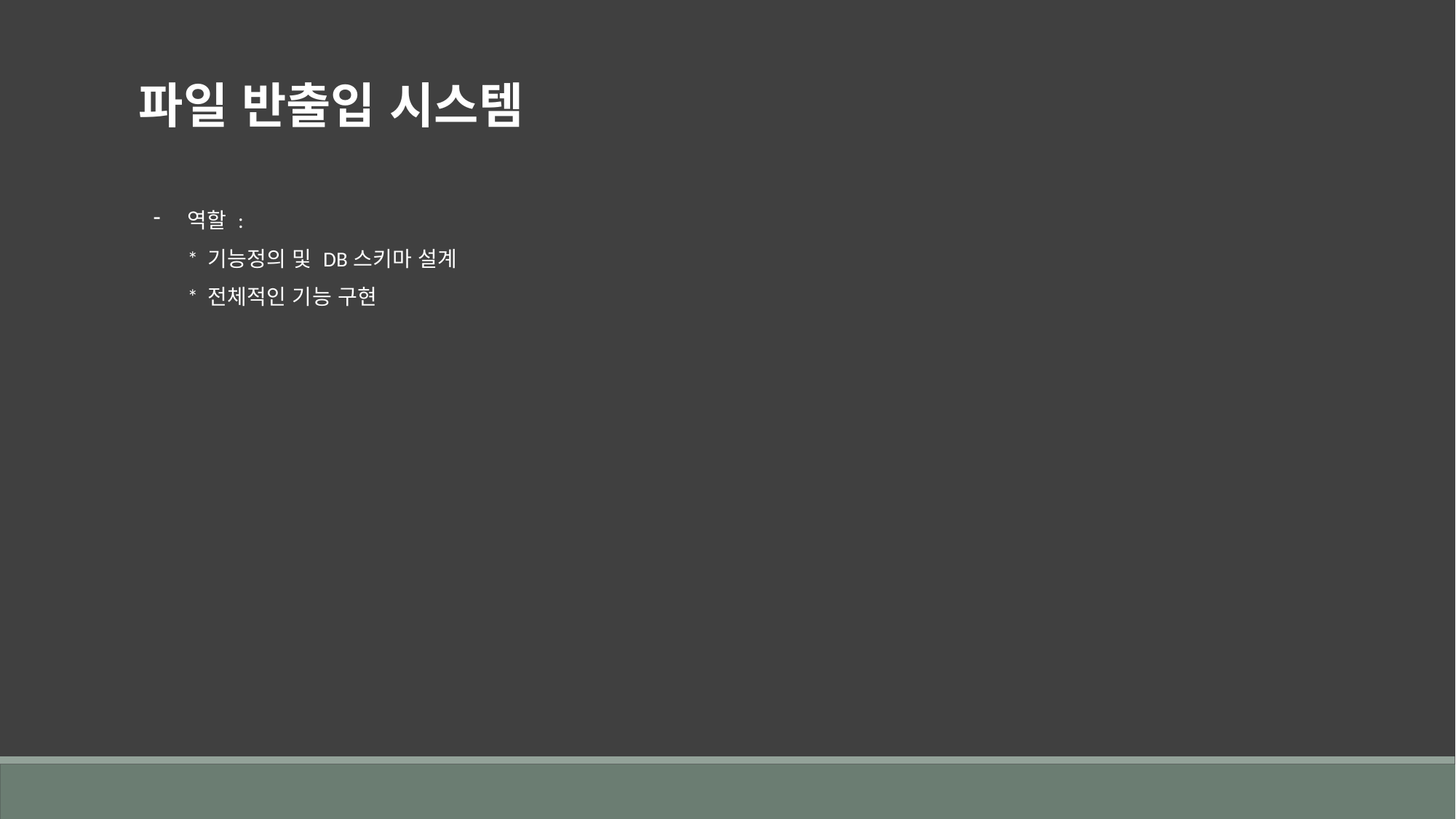

파일 반출입 시스템
역할 :
* 기능정의 및 DB스키마 설계
* 전체적인 기능 구현